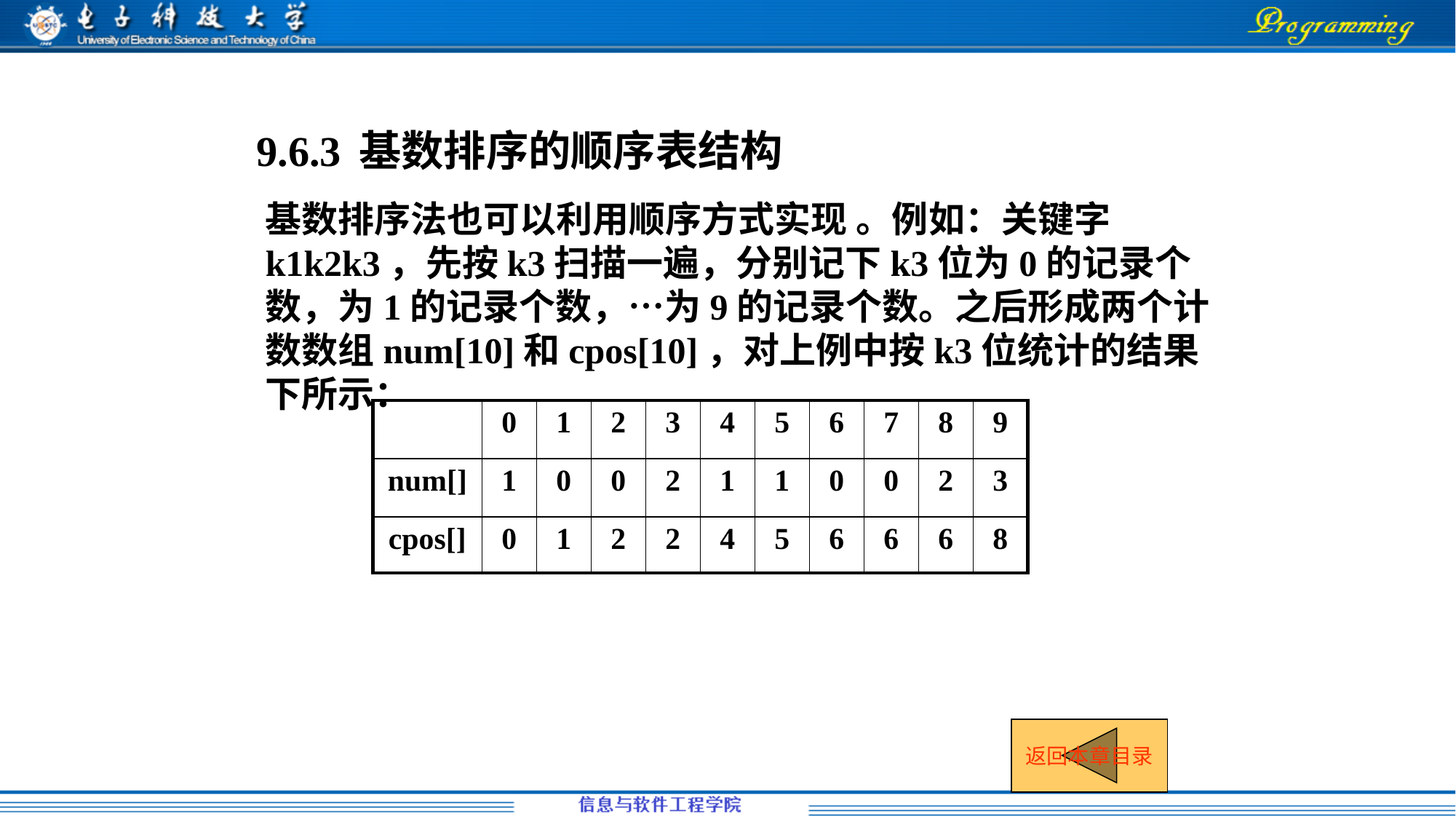

9.6.3 基数排序的顺序表结构
基数排序法也可以利用顺序方式实现 。例如：关键字k1k2k3，先按k3扫描一遍，分别记下k3位为0的记录个数，为1的记录个数，…为9的记录个数。之后形成两个计数数组num[10]和cpos[10]，对上例中按k3位统计的结果下所示：
|  | 0 | 1 | 2 | 3 | 4 | 5 | 6 | 7 | 8 | 9 |
| --- | --- | --- | --- | --- | --- | --- | --- | --- | --- | --- |
| num[] | 1 | 0 | 0 | 2 | 1 | 1 | 0 | 0 | 2 | 3 |
| cpos[] | 0 | 1 | 2 | 2 | 4 | 5 | 6 | 6 | 6 | 8 |
返回本章目录